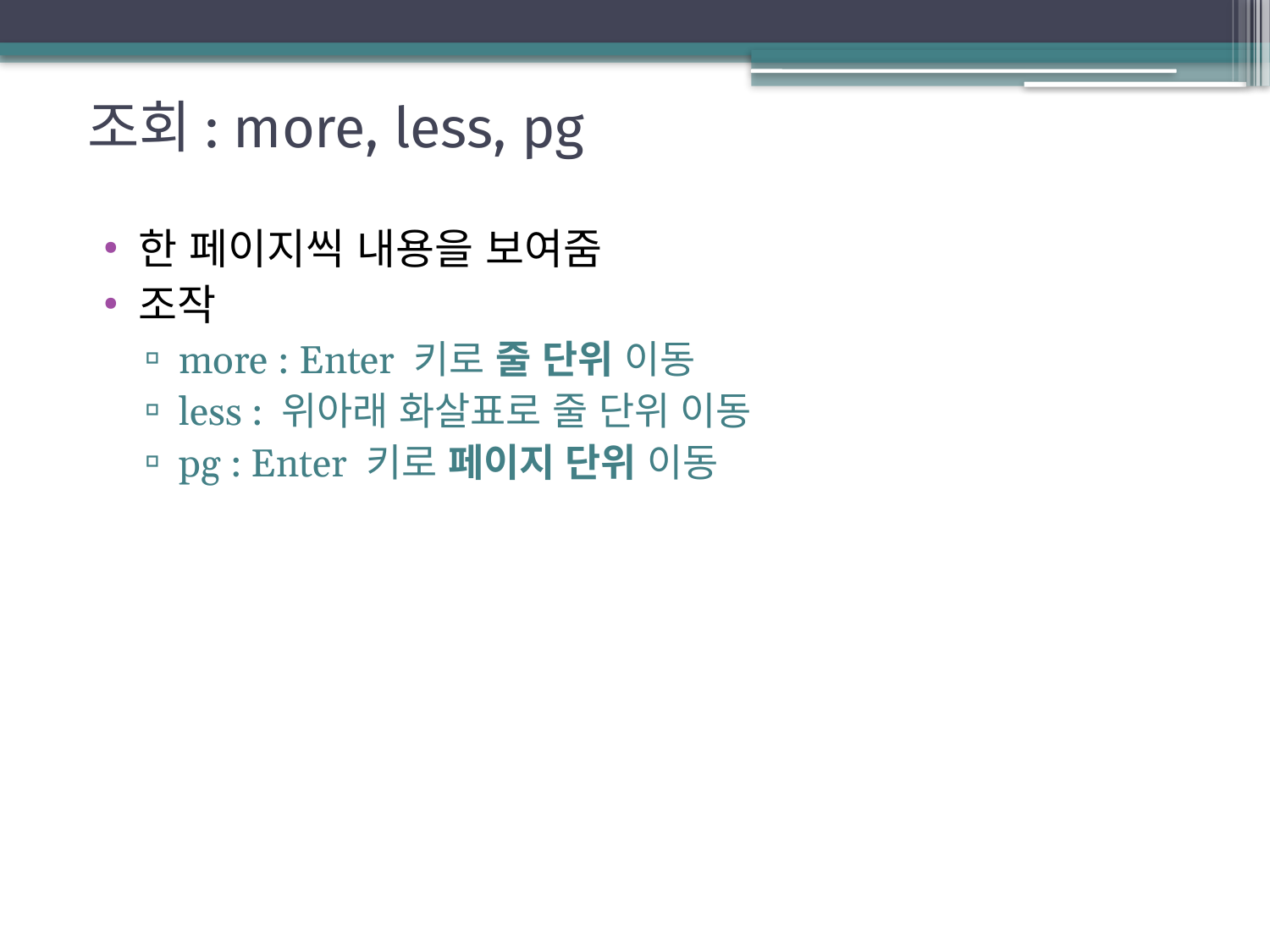

# 조회: more, less, pg
한 페이지씩 내용을 보여줌
조작
more : Enter 키로 줄 단위 이동
less : 위아래 화살표로 줄 단위 이동
pg : Enter 키로 페이지 단위 이동